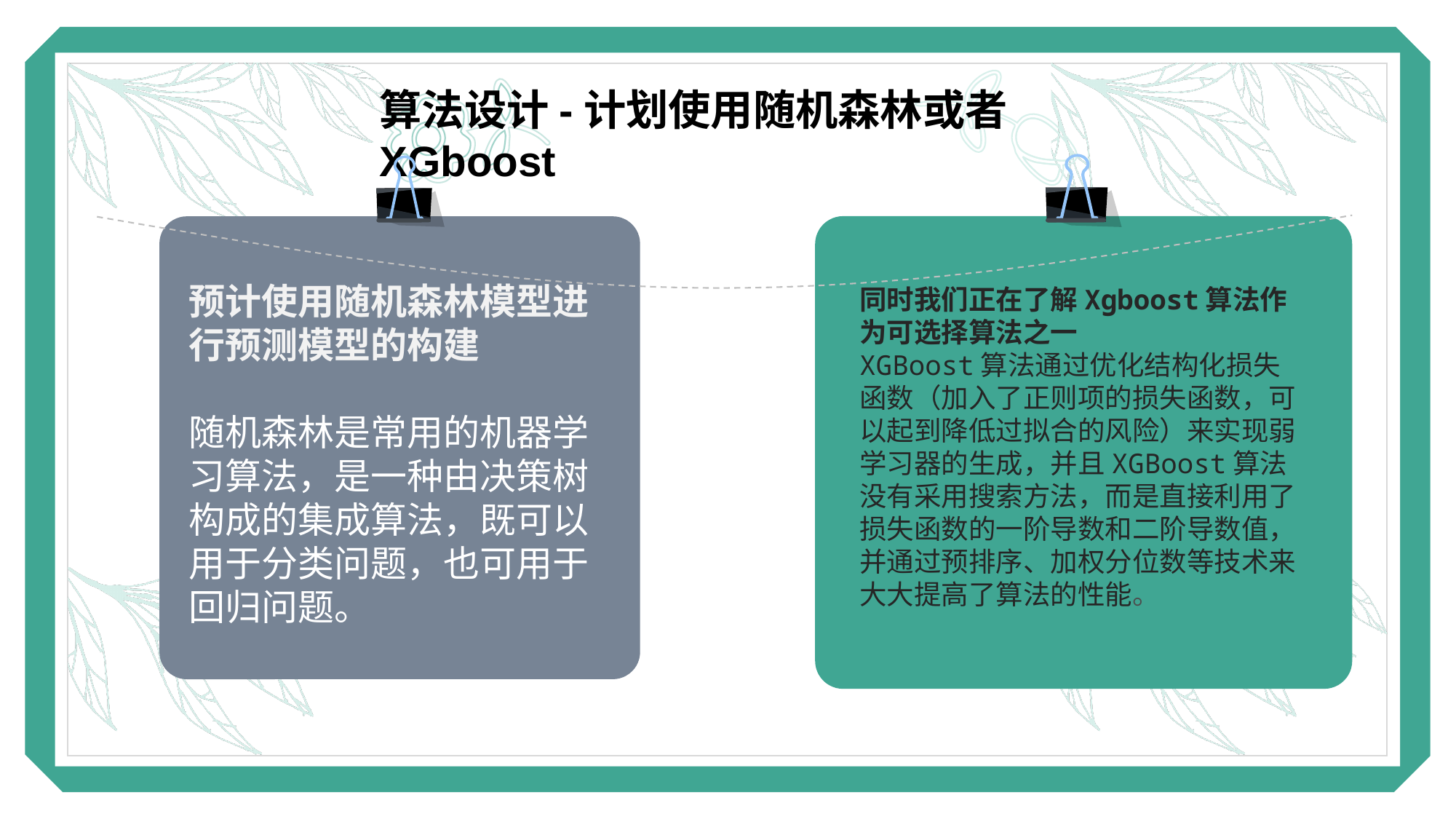

算法设计-计划使用随机森林或者XGboost

预计使用随机森林模型进行预测模型的构建

随机森林是常用的机器学习算法，是一种由决策树构成的集成算法，既可以用于分类问题，也可用于回归问题。

同时我们正在了解Xgboost算法作为可选择算法之一
XGBoost算法通过优化结构化损失函数（加入了正则项的损失函数，可以起到降低过拟合的风险）来实现弱学习器的生成，并且XGBoost算法没有采用搜索方法，而是直接利用了损失函数的一阶导数和二阶导数值，并通过预排序、加权分位数等技术来大大提高了算法的性能。